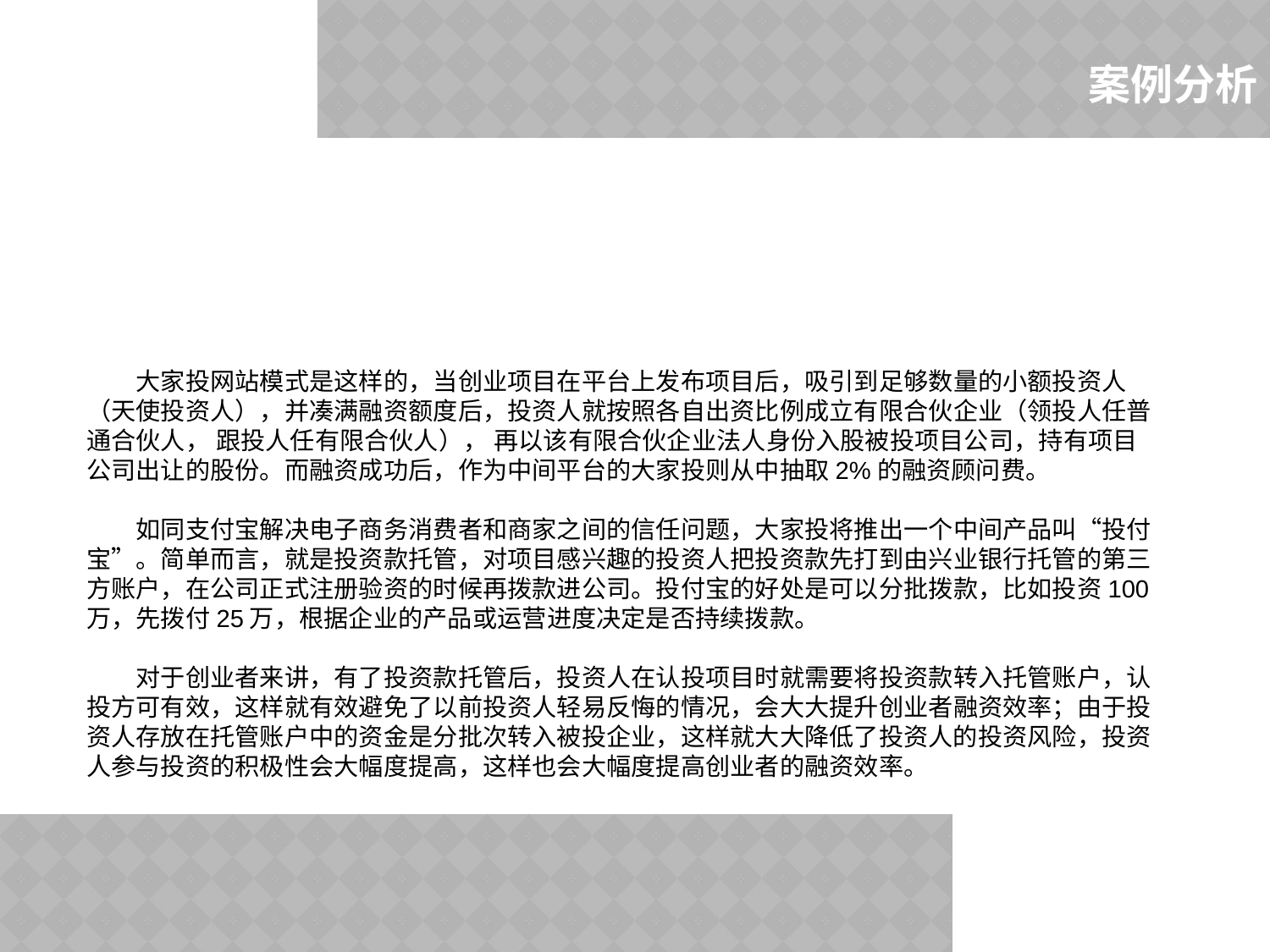

案例分析
　　大家投网站模式是这样的，当创业项目在平台上发布项目后，吸引到足够数量的小额投资人（天使投资人），并凑满融资额度后，投资人就按照各自出资比例成立有限合伙企业（领投人任普通合伙人， 跟投人任有限合伙人）， 再以该有限合伙企业法人身份入股被投项目公司，持有项目公司出让的股份。而融资成功后，作为中间平台的大家投则从中抽取2%的融资顾问费。

　　如同支付宝解决电子商务消费者和商家之间的信任问题，大家投将推出一个中间产品叫“投付宝”。简单而言，就是投资款托管，对项目感兴趣的投资人把投资款先打到由兴业银行托管的第三方账户，在公司正式注册验资的时候再拨款进公司。投付宝的好处是可以分批拨款，比如投资100万，先拨付25万，根据企业的产品或运营进度决定是否持续拨款。

　　对于创业者来讲，有了投资款托管后，投资人在认投项目时就需要将投资款转入托管账户，认投方可有效，这样就有效避免了以前投资人轻易反悔的情况，会大大提升创业者融资效率；由于投资人存放在托管账户中的资金是分批次转入被投企业，这样就大大降低了投资人的投资风险，投资人参与投资的积极性会大幅度提高，这样也会大幅度提高创业者的融资效率。